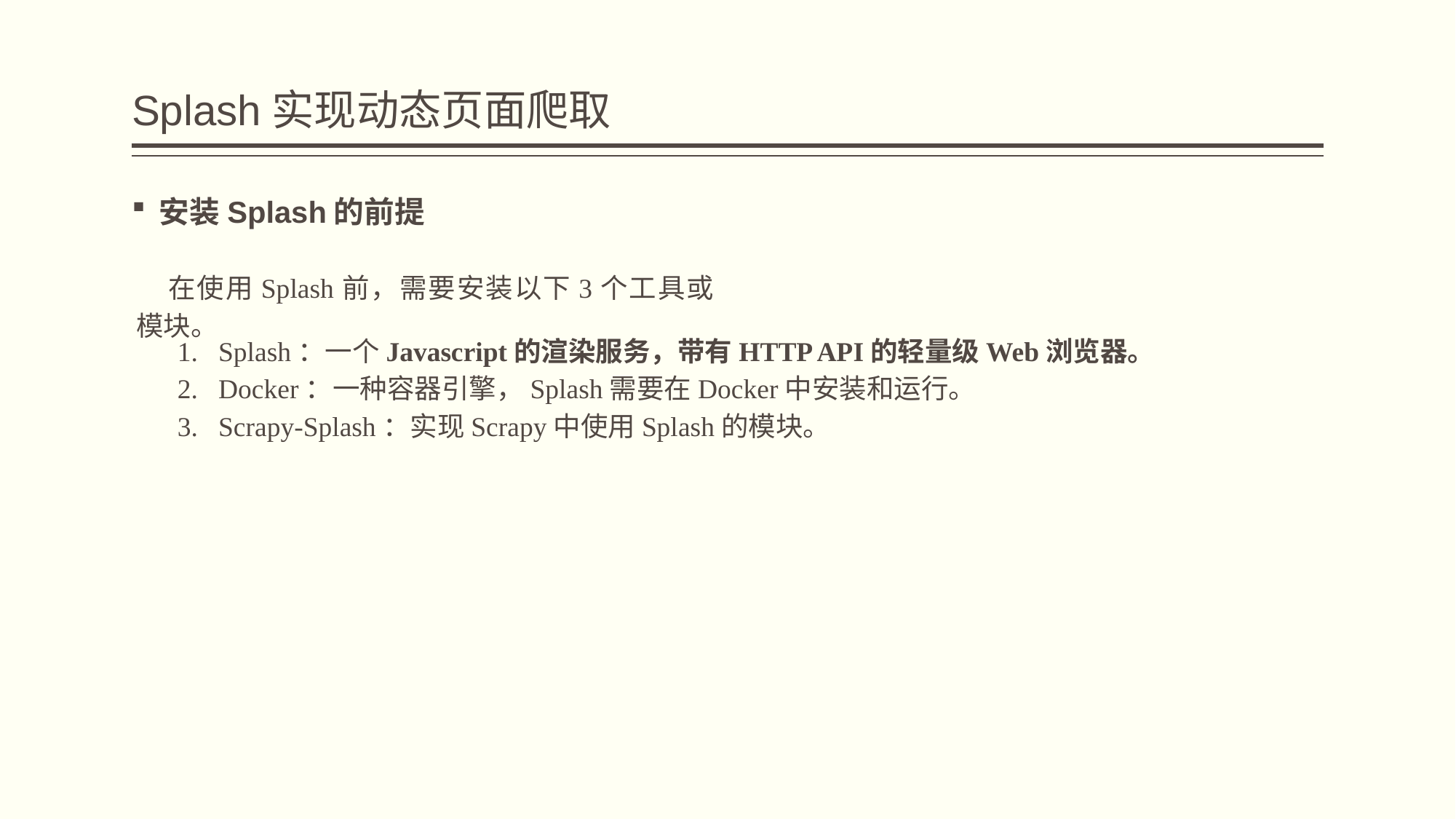

# Splash实现动态页面爬取
安装Splash的前提
在使用Splash前，需要安装以下3个工具或模块。
Splash：一个Javascript的渲染服务，带有HTTP API的轻量级Web浏览器。
Docker：一种容器引擎，Splash需要在Docker中安装和运行。
Scrapy-Splash：实现Scrapy中使用Splash的模块。